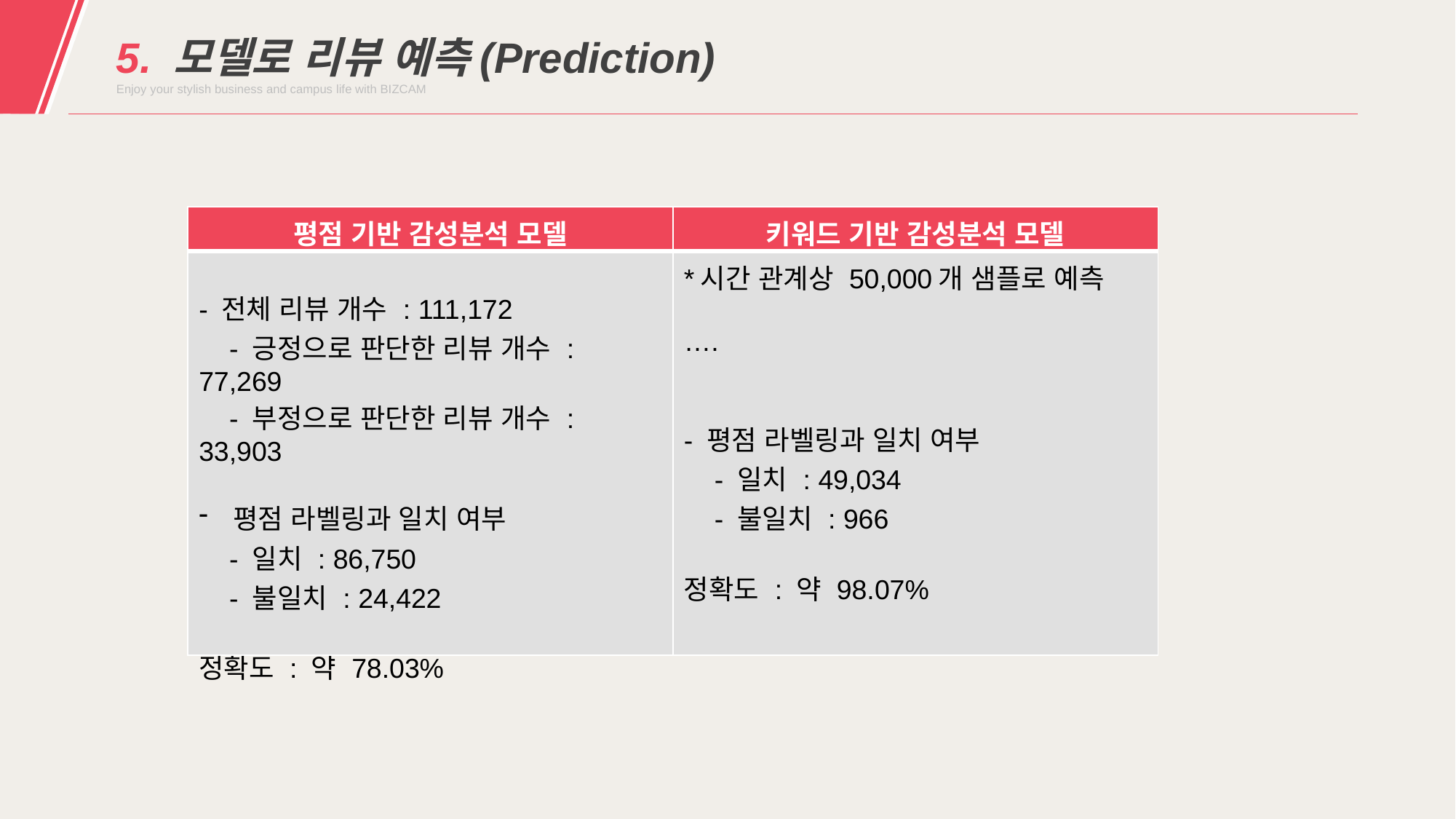

5. 모델로 리뷰 예측(Prediction)
Enjoy your stylish business and campus life with BIZCAM

| 평점 기반 감성분석 모델 | 키워드 기반 감성분석 모델 |
| --- | --- |
| - 전체 리뷰 개수 : 111,172 - 긍정으로 판단한 리뷰 개수 : 77,269 - 부정으로 판단한 리뷰 개수 : 33,903 평점 라벨링과 일치 여부 - 일치 : 86,750 - 불일치 : 24,422 정확도 : 약 78.03% | \*시간 관계상 50,000개 샘플로 예측 …. - 평점 라벨링과 일치 여부 - 일치 : 49,034 - 불일치 : 966 정확도 : 약 98.07% |